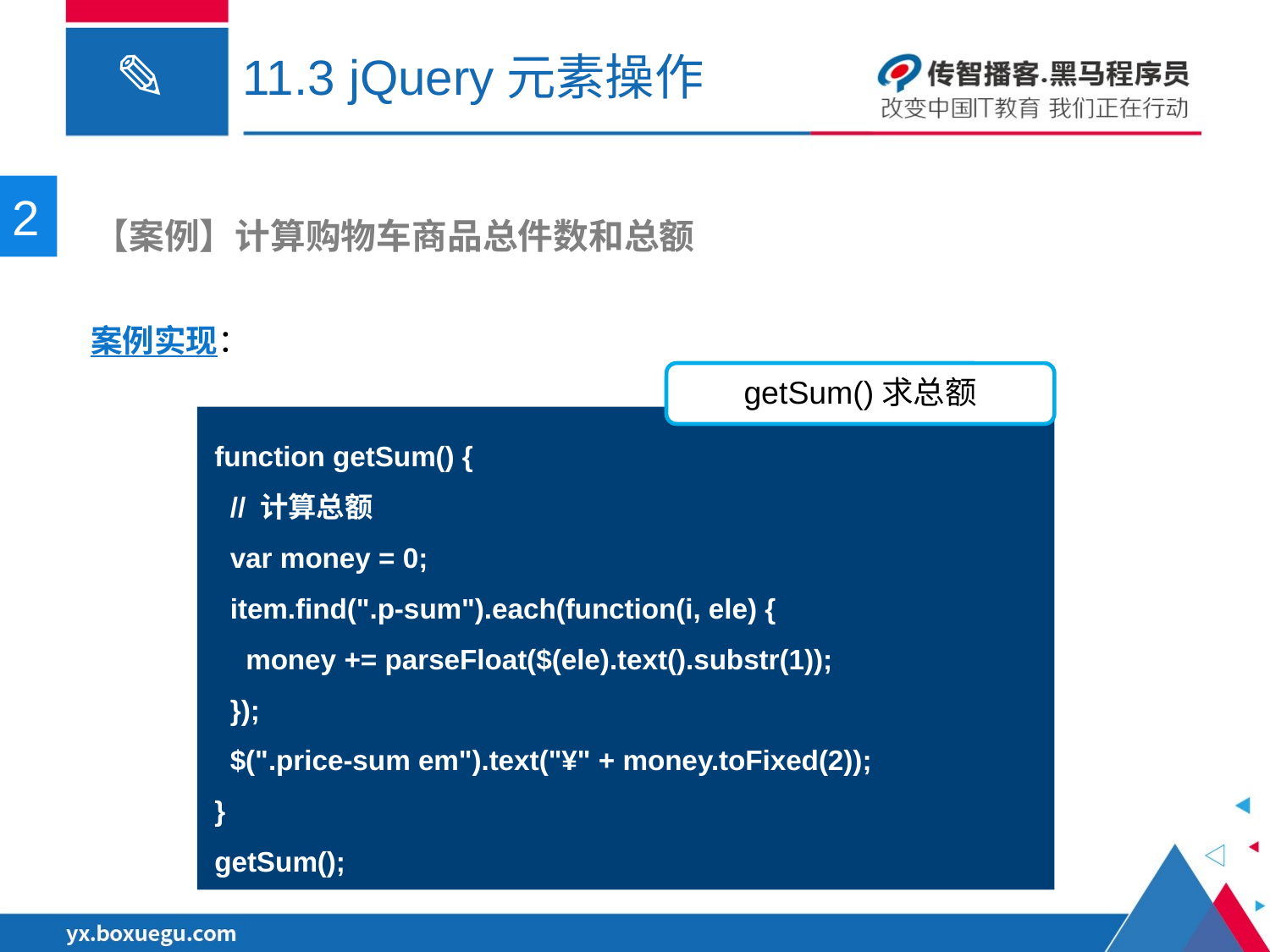

# 11.3 jQuery元素操作

2
  【案例】计算购物车商品总件数和总额
案例实现：
getSum()求总额

function getSum() {
  // 计算总额
  var money = 0;
  item.find(".p-sum").each(function(i, ele) {
    money += parseFloat($(ele).text().substr(1));
  });
  $(".price-sum em").text("¥" + money.toFixed(2));
}
getSum();